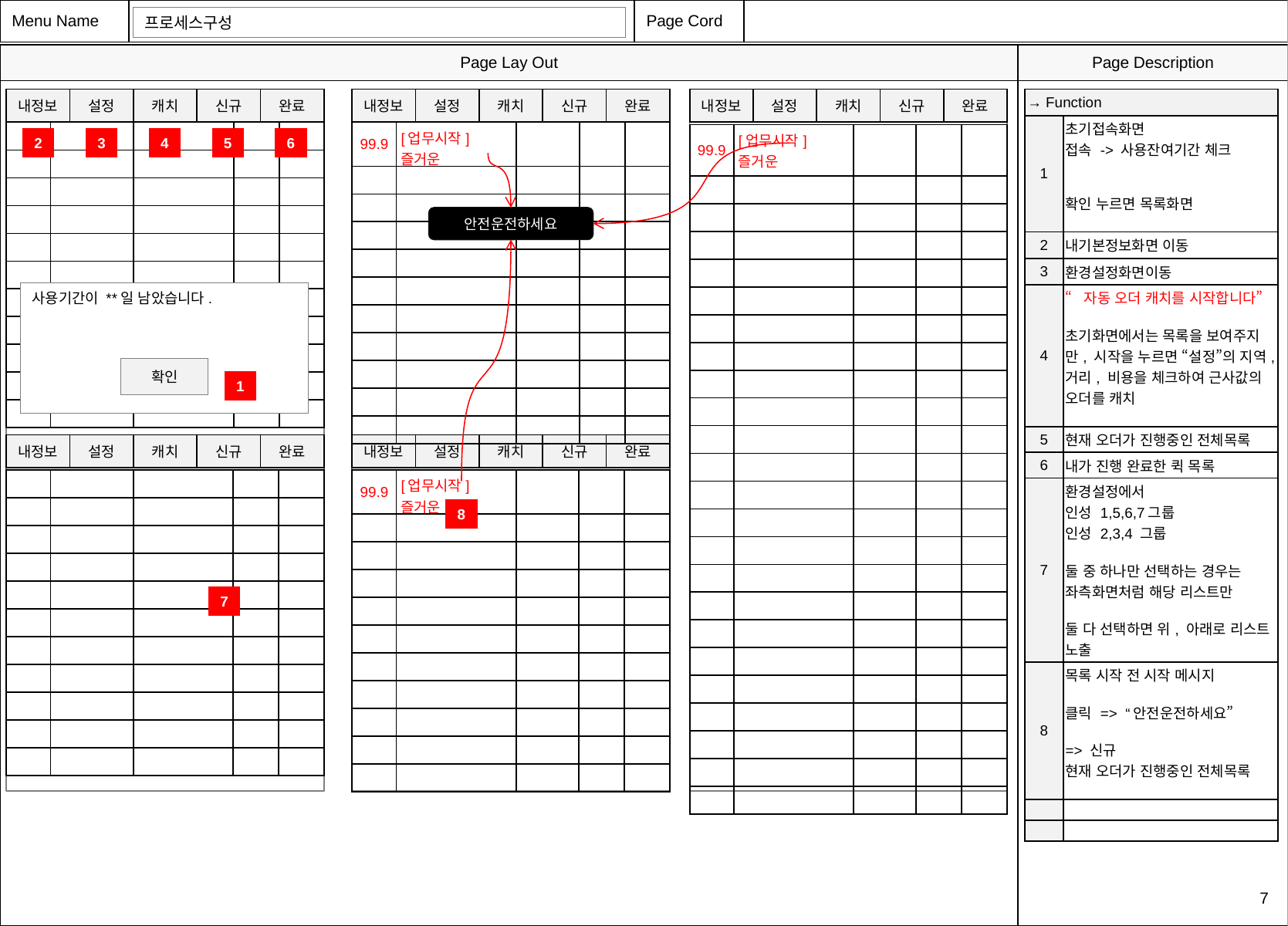

프로세스구성
| → Function |  |
| --- | --- |
| 1 | 초기접속화면 접속 -> 사용잔여기간 체크 확인 누르면 목록화면 |
| 2 | 내기본정보화면 이동 |
| 3 | 환경설정화면이동 |
| 4 | “자동 오더 캐치를 시작합니다” 초기화면에서는 목록을 보여주지만, 시작을 누르면 “설정”의 지역, 거리, 비용을 체크하여 근사값의 오더를 캐치 |
| 5 | 현재 오더가 진행중인 전체목록 |
| 6 | 내가 진행 완료한 퀵 목록 |
| 7 | 환경설정에서 인성 1,5,6,7그룹 인성 2,3,4 그룹 둘 중 하나만 선택하는 경우는 좌측화면처럼 해당 리스트만 둘 다 선택하면 위, 아래로 리스트 노출 |
| 8 | 목록 시작 전 시작 메시지 클릭 => “안전운전하세요” => 신규 현재 오더가 진행중인 전체목록 |
|  |  |
|  |  |

| 내정보 | 설정 | 캐치 | 신규 | 완료 |
| --- | --- | --- | --- | --- |

| 내정보 | 설정 | 캐치 | 신규 | 완료 |
| --- | --- | --- | --- | --- |

| 내정보 | 설정 | 캐치 | 신규 | 완료 |
| --- | --- | --- | --- | --- |
|  |  |  |  |  |
| --- | --- | --- | --- | --- |
|  |  |  |  |  |
|  |  |  |  |  |
|  |  |  |  |  |
|  |  |  |  |  |
|  |  |  |  |  |
|  |  |  |  |  |
|  |  |  |  |  |
|  |  |  |  |  |
|  |  |  |  |  |
|  |  |  |  |  |
| 99.9 | [업무시작]즐거운 |  |  |  |
| --- | --- | --- | --- | --- |
|  |  |  |  |  |
|  |  |  |  |  |
|  |  |  |  |  |
|  |  |  |  |  |
|  |  |  |  |  |
|  |  |  |  |  |
|  |  |  |  |  |
|  |  |  |  |  |
|  |  |  |  |  |
|  |  |  |  |  |
| 99.9 | [업무시작]즐거운 |  |  |  |
| --- | --- | --- | --- | --- |
|  |  |  |  |  |
|  |  |  |  |  |
|  |  |  |  |  |
|  |  |  |  |  |
|  |  |  |  |  |
|  |  |  |  |  |
|  |  |  |  |  |
|  |  |  |  |  |
|  |  |  |  |  |
|  |  |  |  |  |
|  |  |  |  |  |
|  |  |  |  |  |
|  |  |  |  |  |
|  |  |  |  |  |
|  |  |  |  |  |
|  |  |  |  |  |
|  |  |  |  |  |
|  |  |  |  |  |
|  |  |  |  |  |
|  |  |  |  |  |
|  |  |  |  |  |
|  |  |  |  |  |
|  |  |  |  |  |
2
3
4
5
6
안전운전하세요
사용기간이 **일 남았습니다.
확인
1
| 내정보 | 설정 | 캐치 | 신규 | 완료 |
| --- | --- | --- | --- | --- |
| 내정보 | 설정 | 캐치 | 신규 | 완료 |
| --- | --- | --- | --- | --- |
|  |  |  |  |  |
| --- | --- | --- | --- | --- |
|  |  |  |  |  |
|  |  |  |  |  |
|  |  |  |  |  |
|  |  |  |  |  |
|  |  |  |  |  |
|  |  |  |  |  |
|  |  |  |  |  |
|  |  |  |  |  |
|  |  |  |  |  |
|  |  |  |  |  |
| 99.9 | [업무시작]즐거운 |  |  |  |
| --- | --- | --- | --- | --- |
|  |  |  |  |  |
|  |  |  |  |  |
|  |  |  |  |  |
|  |  |  |  |  |
|  |  |  |  |  |
|  |  |  |  |  |
|  |  |  |  |  |
|  |  |  |  |  |
|  |  |  |  |  |
|  |  |  |  |  |
8
7